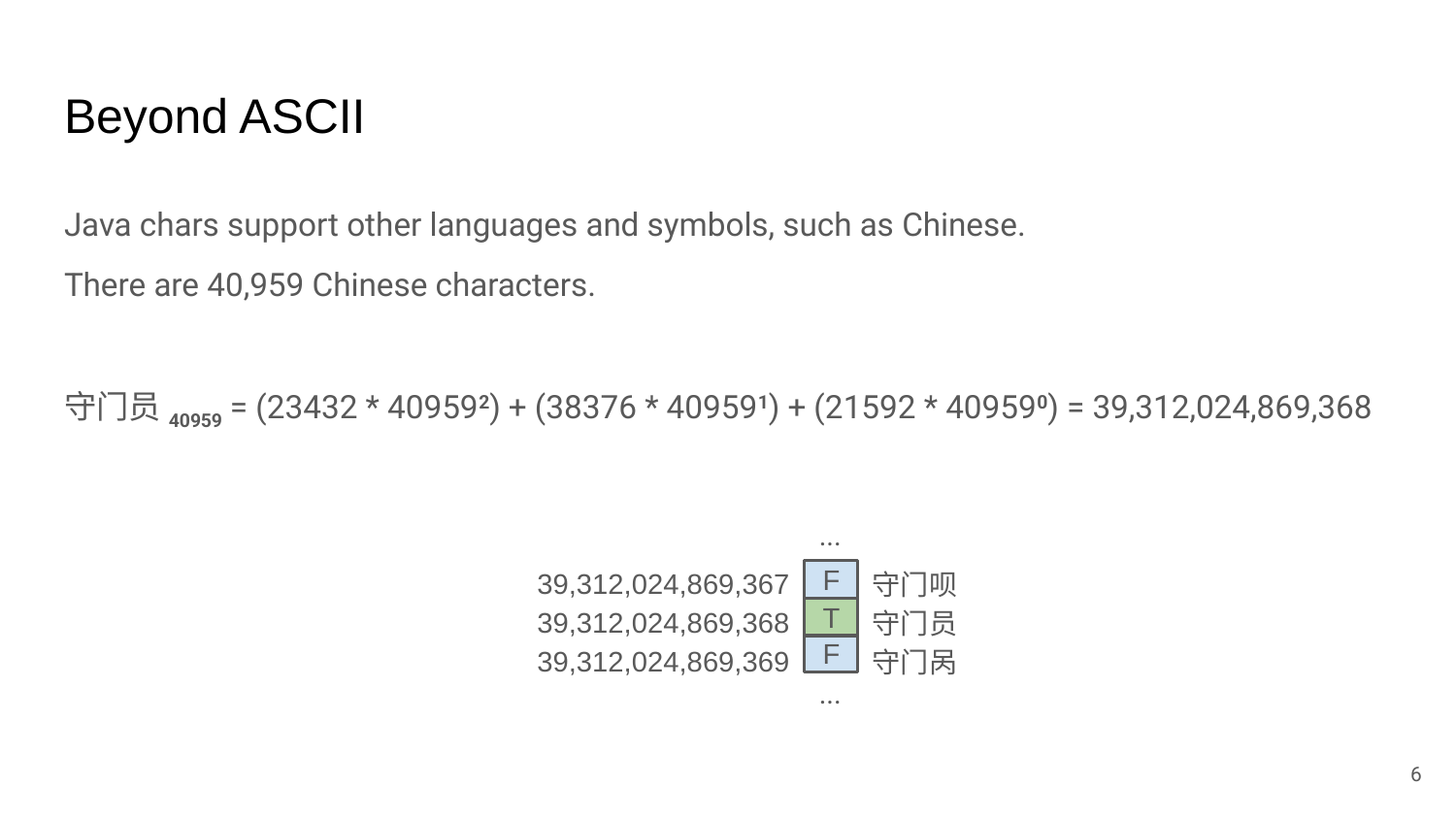

# Beyond ASCII
Java chars support other languages and symbols, such as Chinese.
There are 40,959 Chinese characters.

守门员40959 = (23432 * 409592) + (38376 * 409591) + (21592 * 409590) = 39,312,024,869,368
...
39,312,024,869,367
39,312,024,869,368
39,312,024,869,369
F
守门呗
守门员
守门呙
T
F
...
6